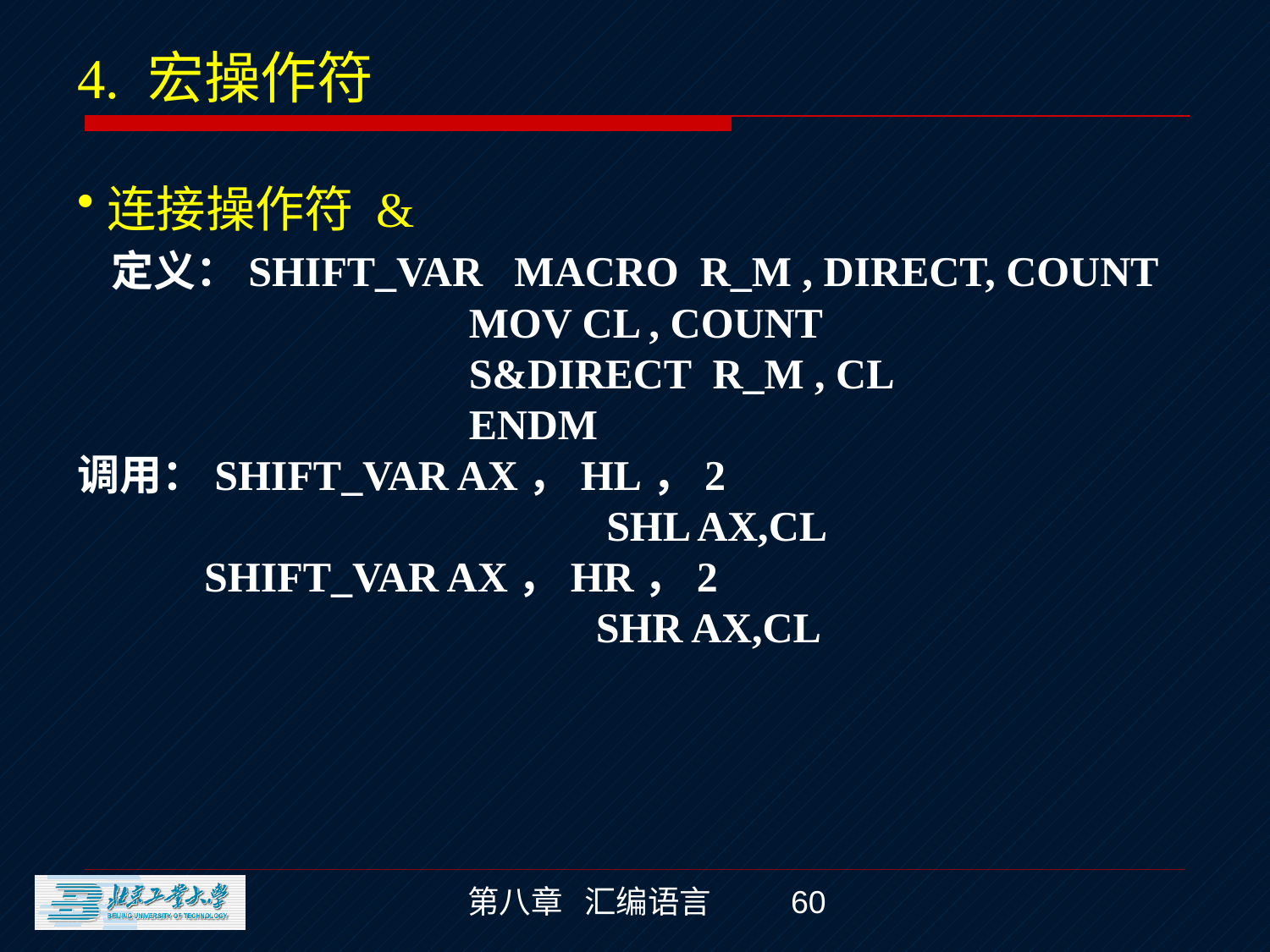

4. 宏操作符

连接操作符 &
  定义：SHIFT_VAR   MACRO  R_M , DIRECT, COUNT
		             MOV CL , COUNT
		             S&DIRECT  R_M , CL
		             ENDM
调用：SHIFT_VAR AX，HL，2
                                                  SHL AX,CL
            SHIFT_VAR AX，HR，2
                                                 SHR AX,CL